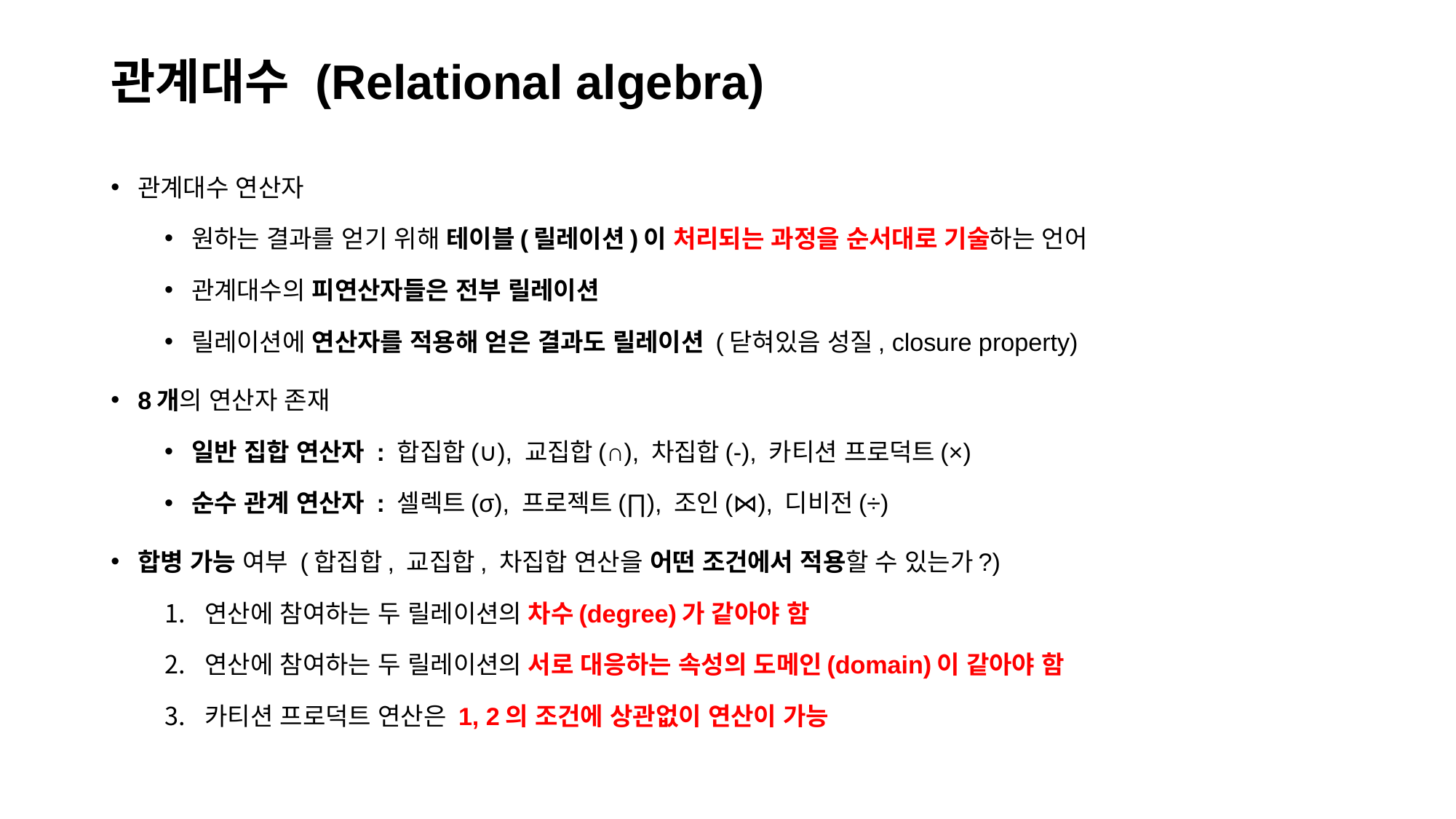

# 관계대수 (Relational algebra)
관계대수 연산자
원하는 결과를 얻기 위해 테이블(릴레이션)이 처리되는 과정을 순서대로 기술하는 언어
관계대수의 피연산자들은 전부 릴레이션
릴레이션에 연산자를 적용해 얻은 결과도 릴레이션 (닫혀있음 성질, closure property)
8개의 연산자 존재
일반 집합 연산자 : 합집합(∪), 교집합(∩), 차집합(-), 카티션 프로덕트(×)
순수 관계 연산자 : 셀렉트(σ), 프로젝트(∏), 조인(⋈), 디비전(÷)
합병 가능 여부 (합집합, 교집합, 차집합 연산을 어떤 조건에서 적용할 수 있는가?)
연산에 참여하는 두 릴레이션의 차수(degree)가 같아야 함
연산에 참여하는 두 릴레이션의 서로 대응하는 속성의 도메인(domain)이 같아야 함
카티션 프로덕트 연산은 1, 2의 조건에 상관없이 연산이 가능